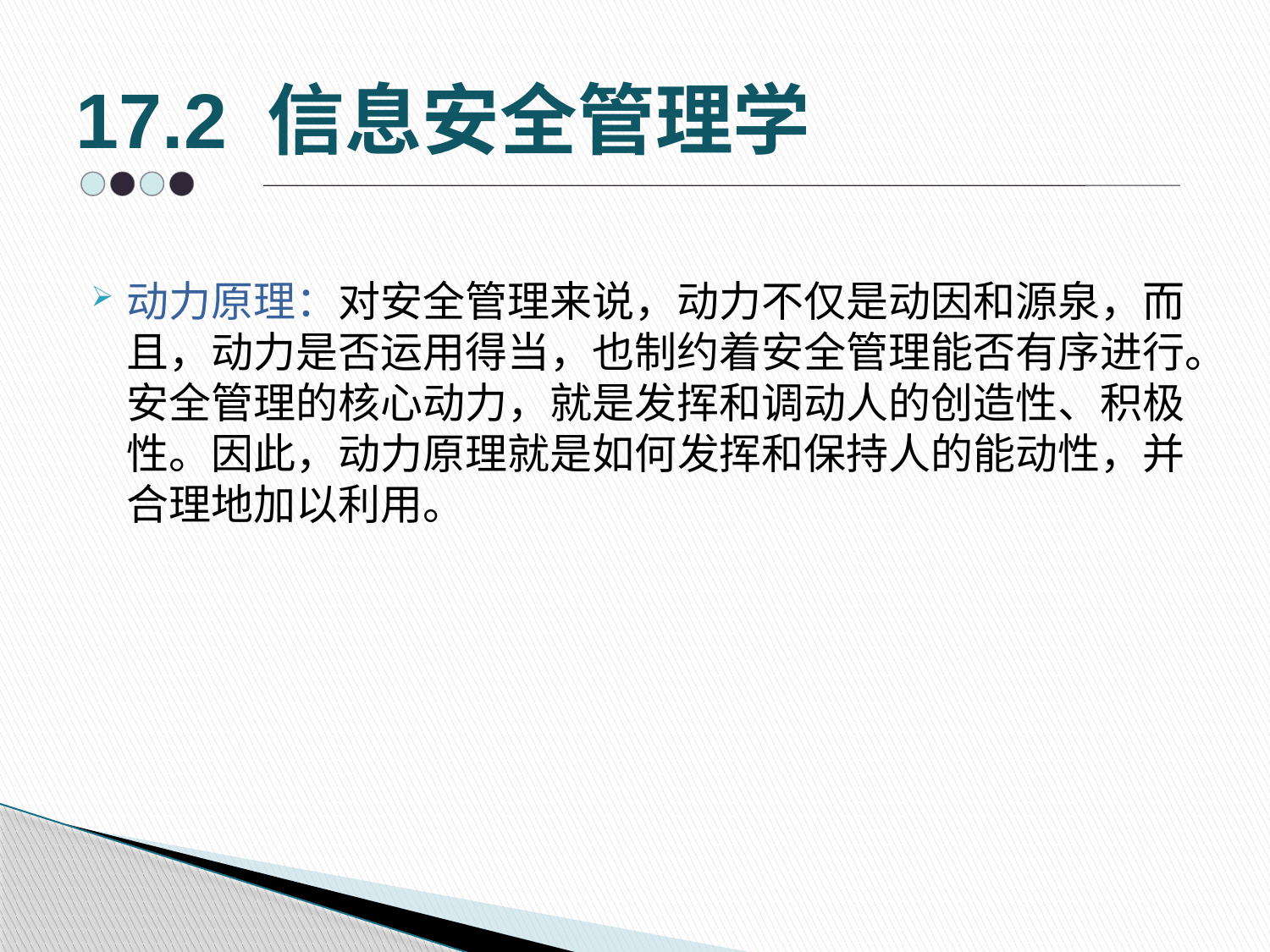

# 17.2 信息安全管理学

动力原理：对安全管理来说，动力不仅是动因和源泉，而且，动力是否运用得当，也制约着安全管理能否有序进行。安全管理的核心动力，就是发挥和调动人的创造性、积极性。因此，动力原理就是如何发挥和保持人的能动性，并合理地加以利用。